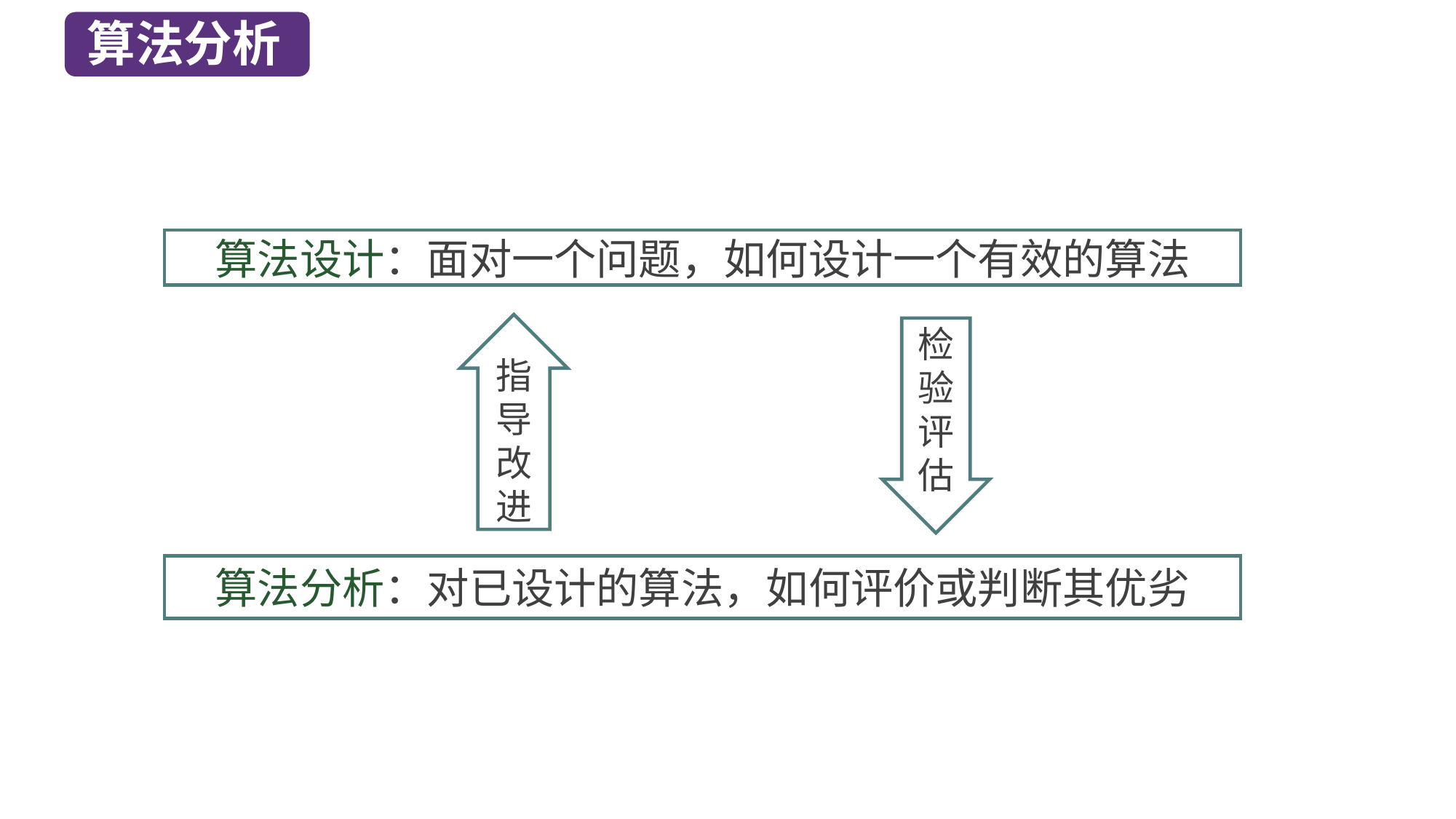

算法分析

算法设计：面对一个问题，如何设计一个有效的算法
算法分析：对已设计的算法，如何评价或判断其优劣
指导改进
检验评估